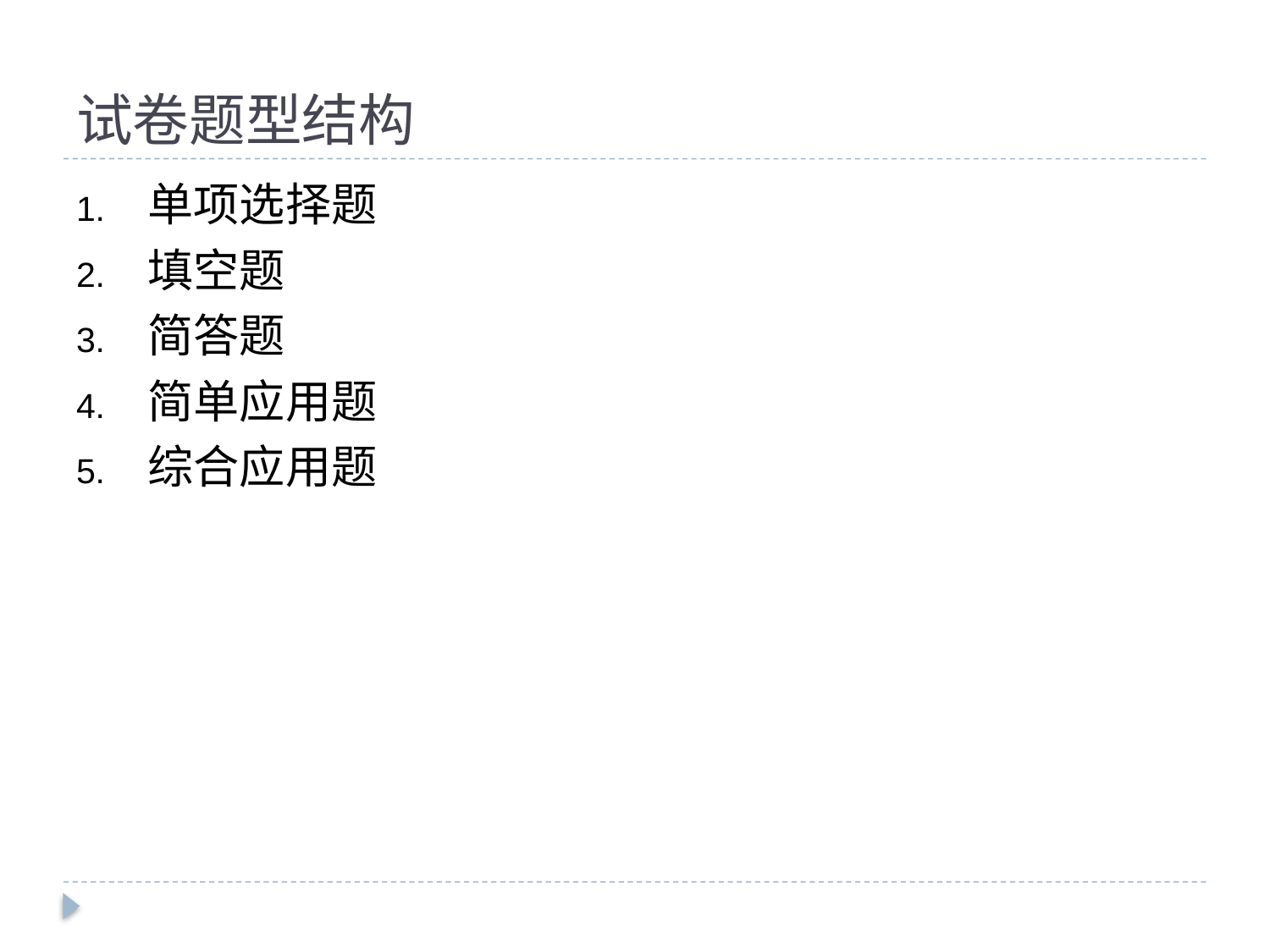

# 试卷题型结构
单项选择题
填空题
简答题
简单应用题
综合应用题